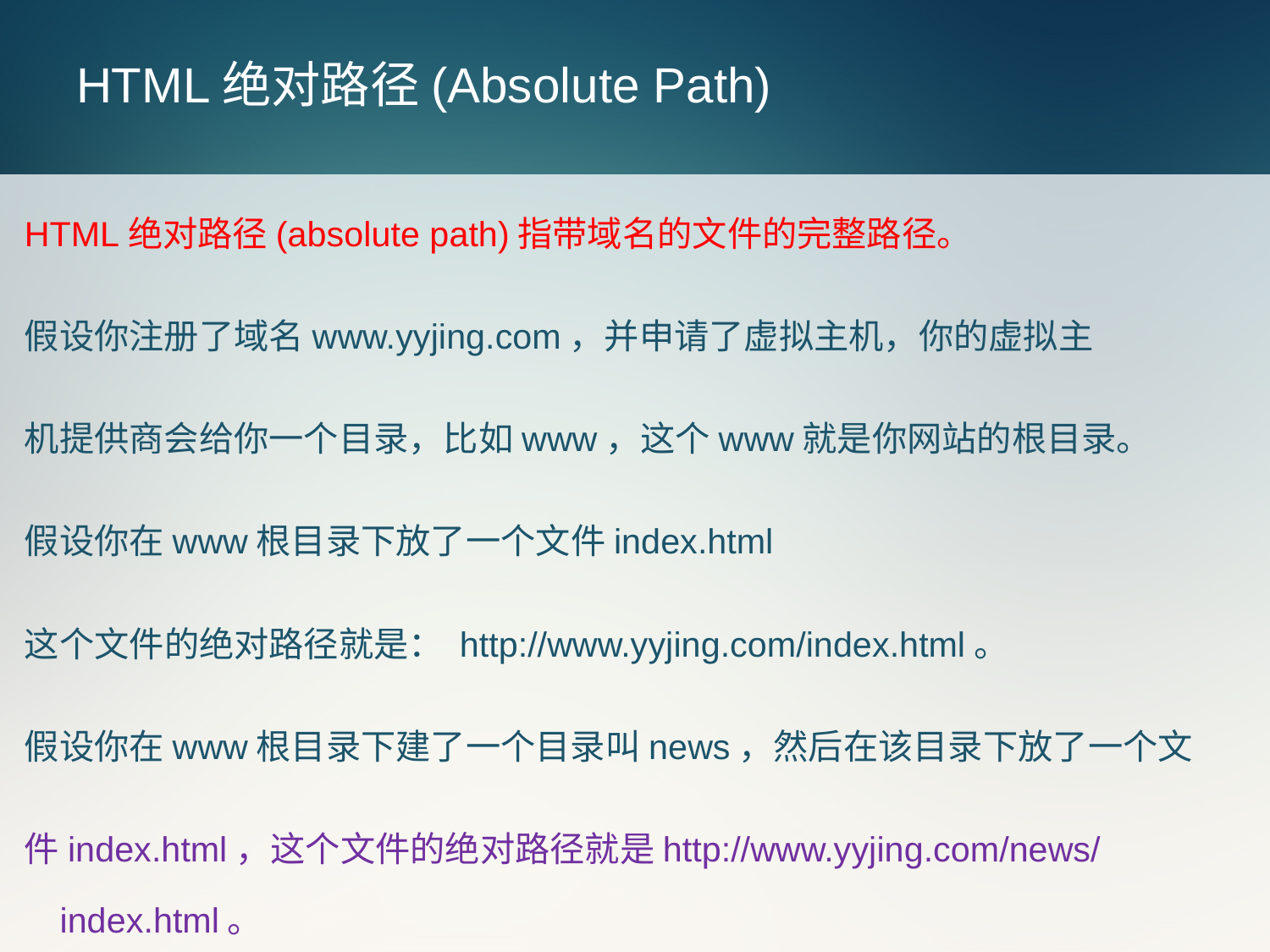

# HTML绝对路径(Absolute Path)
HTML绝对路径(absolute path)指带域名的文件的完整路径。
假设你注册了域名www.yyjing.com，并申请了虚拟主机，你的虚拟主
机提供商会给你一个目录，比如www，这个www就是你网站的根目录。
假设你在www根目录下放了一个文件index.html
这个文件的绝对路径就是： http://www.yyjing.com/index.html。
假设你在www根目录下建了一个目录叫news，然后在该目录下放了一个文
件index.html，这个文件的绝对路径就是http://www.yyjing.com/news/index.html。